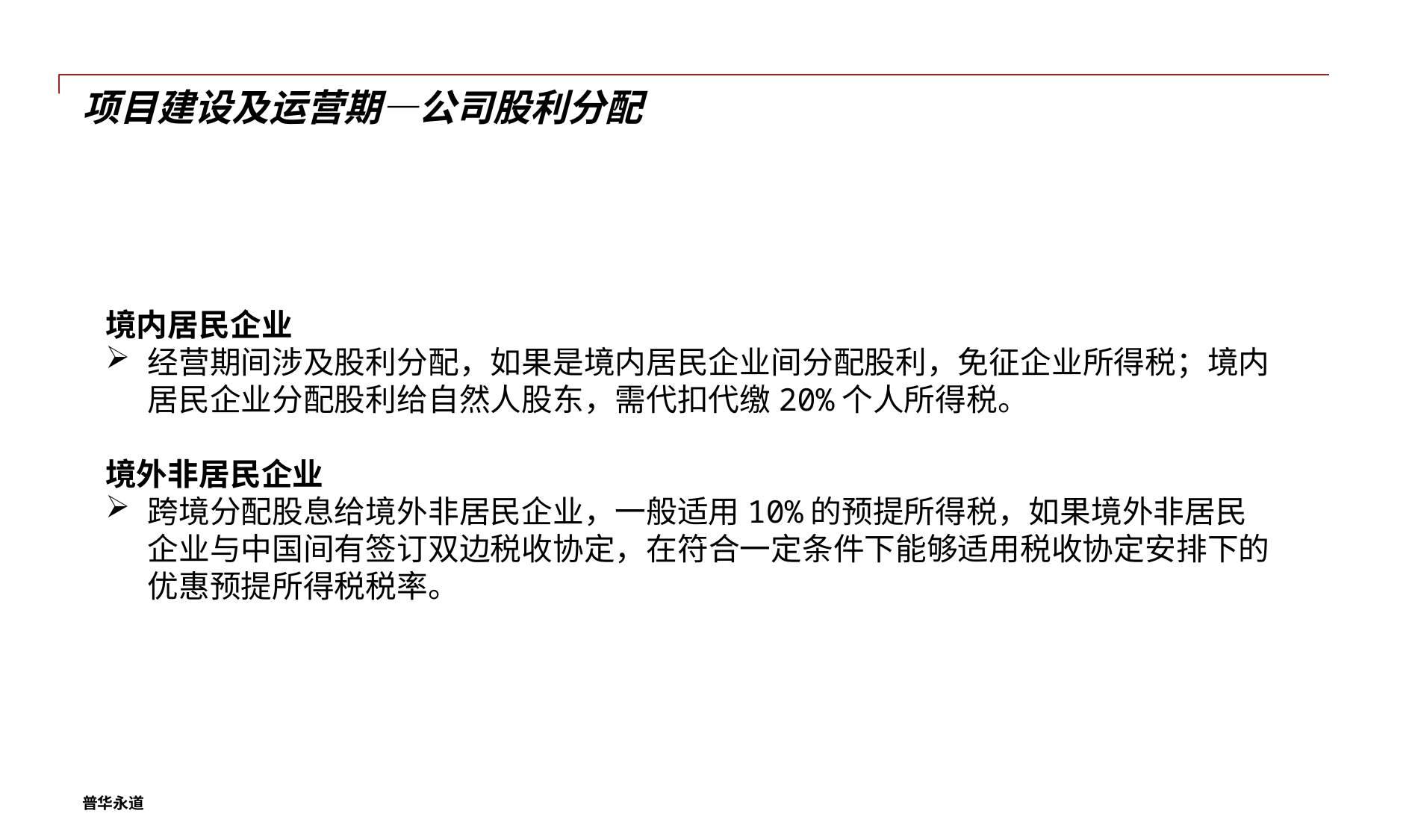

# 项目建设及运营期—公司股利分配
境内居民企业
经营期间涉及股利分配，如果是境内居民企业间分配股利，免征企业所得税；境内居民企业分配股利给自然人股东，需代扣代缴20%个人所得税。

境外非居民企业
跨境分配股息给境外非居民企业，一般适用10%的预提所得税，如果境外非居民企业与中国间有签订双边税收协定，在符合一定条件下能够适用税收协定安排下的优惠预提所得税税率。